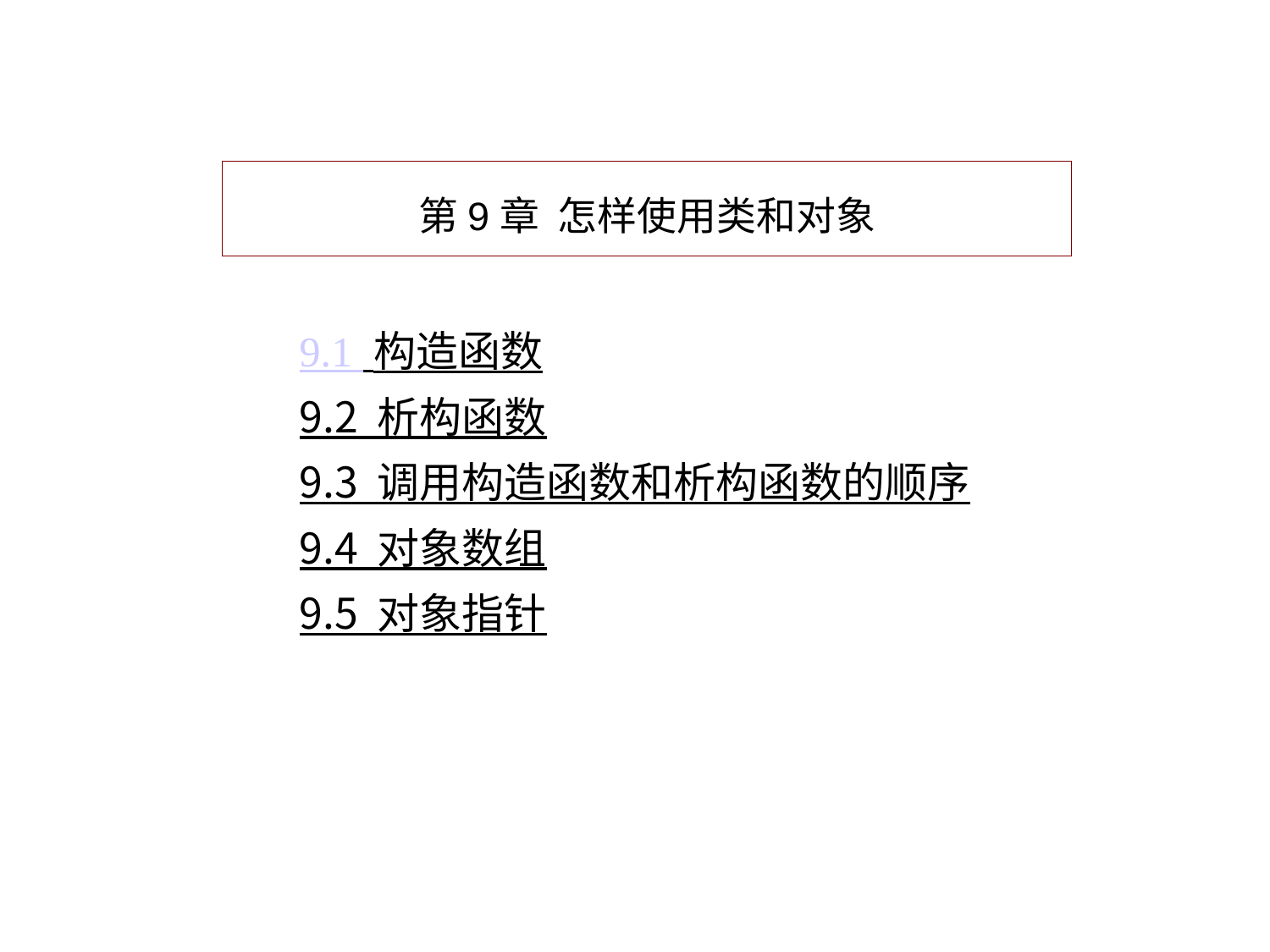

第9章  怎样使用类和对象
9.1  构造函数
9.2  析构函数
9.3  调用构造函数和析构函数的顺序
9.4  对象数组
9.5  对象指针